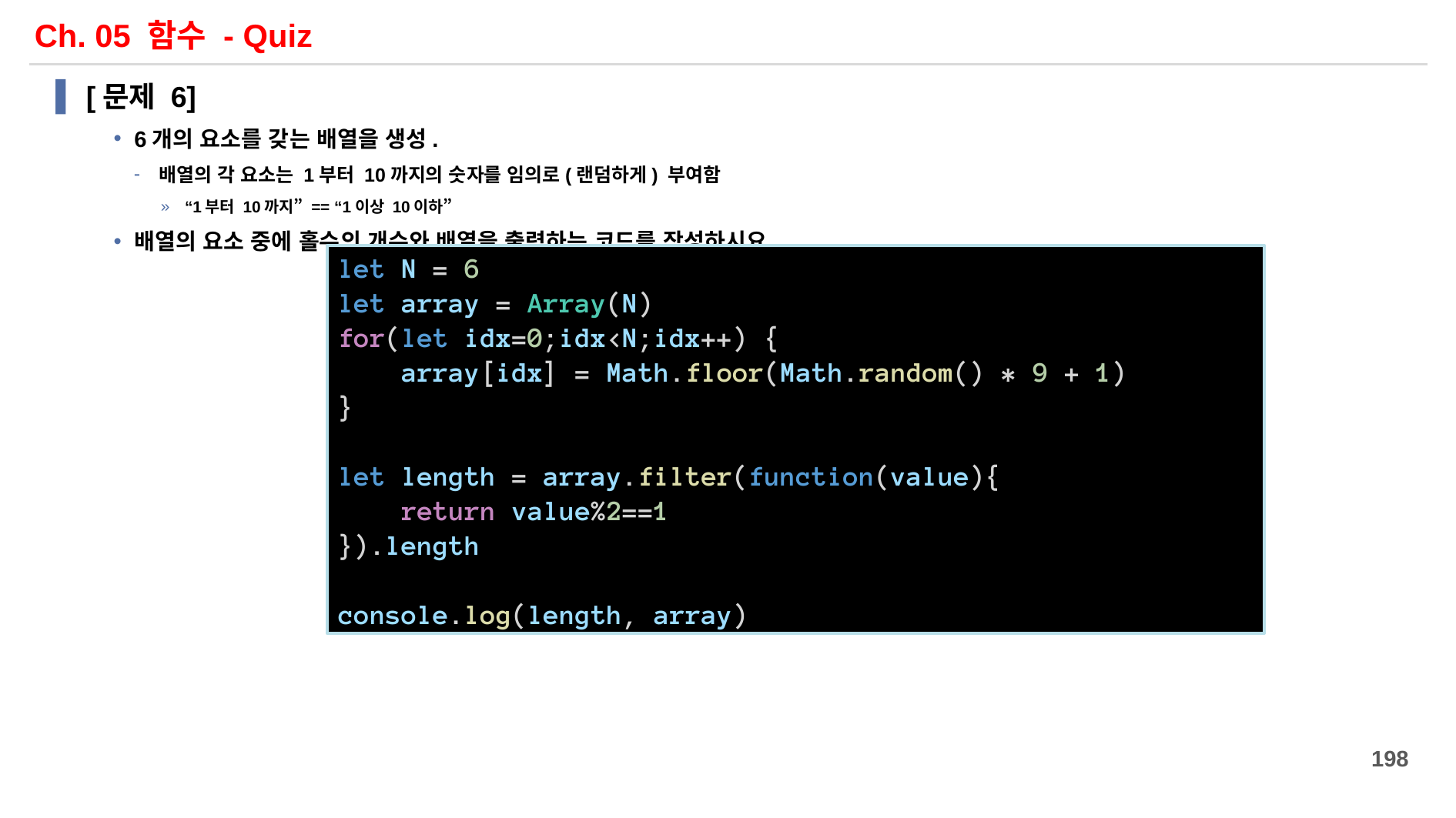

# Ch. 05 함수 - Quiz
[문제 6]
6개의 요소를 갖는 배열을 생성.
배열의 각 요소는 1부터 10까지의 숫자를 임의로(랜덤하게) 부여함
“1부터 10까지” == “1이상 10이하”
배열의 요소 중에 홀수의 개수와 배열을 출력하는 코드를 작성하시요
let N = 6
let array = Array(N)
for(let idx=0;idx<N;idx++) {
    array[idx] = Math.floor(Math.random() * 9 + 1)
}
let length = array.filter(function(value){
    return value%2==1
}).length

console.log(length, array)
198